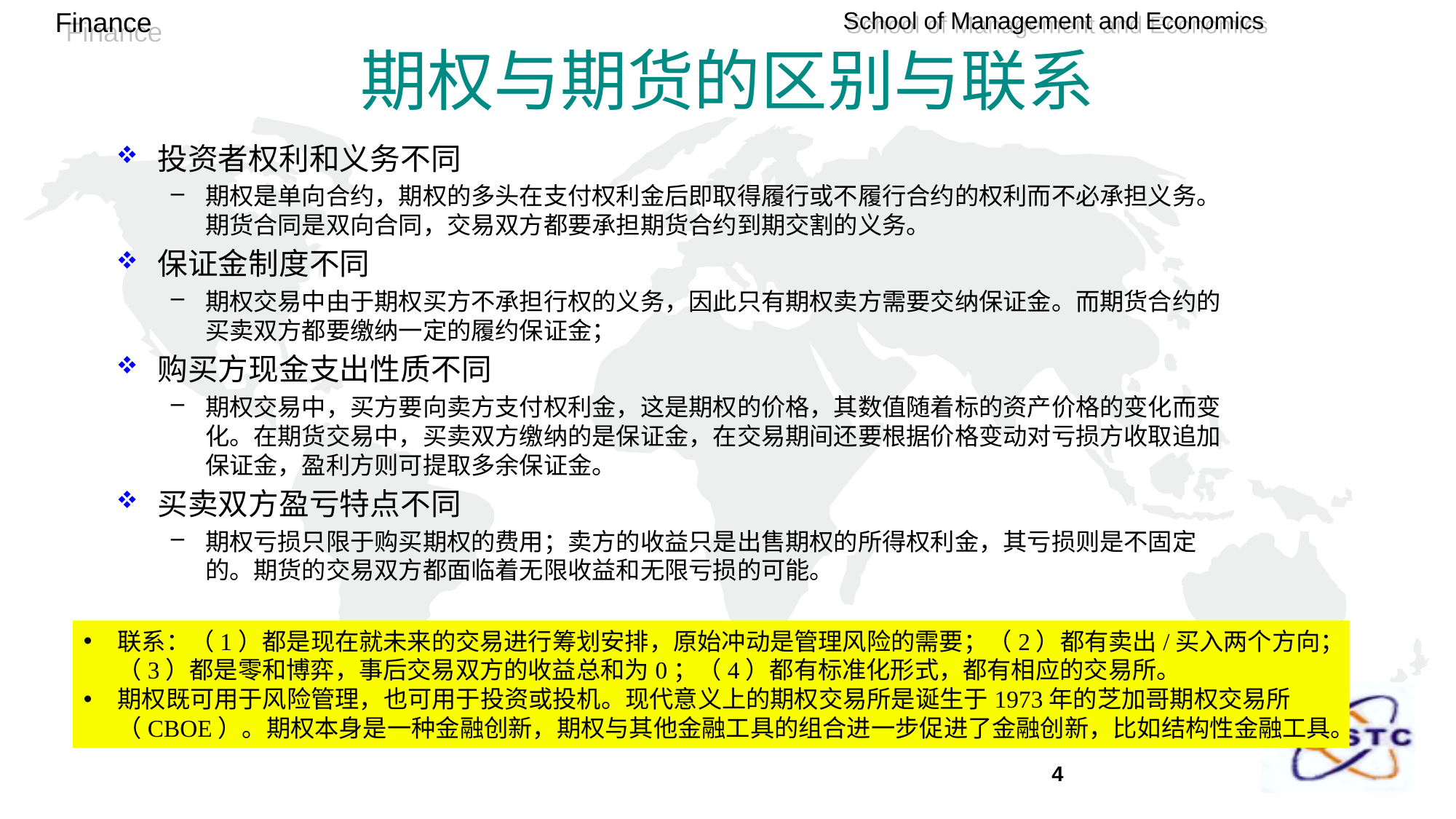

# 期权与期货的区别与联系
投资者权利和义务不同
期权是单向合约，期权的多头在支付权利金后即取得履行或不履行合约的权利而不必承担义务。期货合同是双向合同，交易双方都要承担期货合约到期交割的义务。
保证金制度不同
期权交易中由于期权买方不承担行权的义务，因此只有期权卖方需要交纳保证金。而期货合约的买卖双方都要缴纳一定的履约保证金；
购买方现金支出性质不同
期权交易中，买方要向卖方支付权利金，这是期权的价格，其数值随着标的资产价格的变化而变化。在期货交易中，买卖双方缴纳的是保证金，在交易期间还要根据价格变动对亏损方收取追加保证金，盈利方则可提取多余保证金。
买卖双方盈亏特点不同
期权亏损只限于购买期权的费用；卖方的收益只是出售期权的所得权利金，其亏损则是不固定的。期货的交易双方都面临着无限收益和无限亏损的可能。

联系：（1）都是现在就未来的交易进行筹划安排，原始冲动是管理风险的需要；（2）都有卖出/买入两个方向；（3）都是零和博弈，事后交易双方的收益总和为0；（4）都有标准化形式，都有相应的交易所。
期权既可用于风险管理，也可用于投资或投机。现代意义上的期权交易所是诞生于1973年的芝加哥期权交易所（CBOE）。期权本身是一种金融创新，期权与其他金融工具的组合进一步促进了金融创新，比如结构性金融工具。